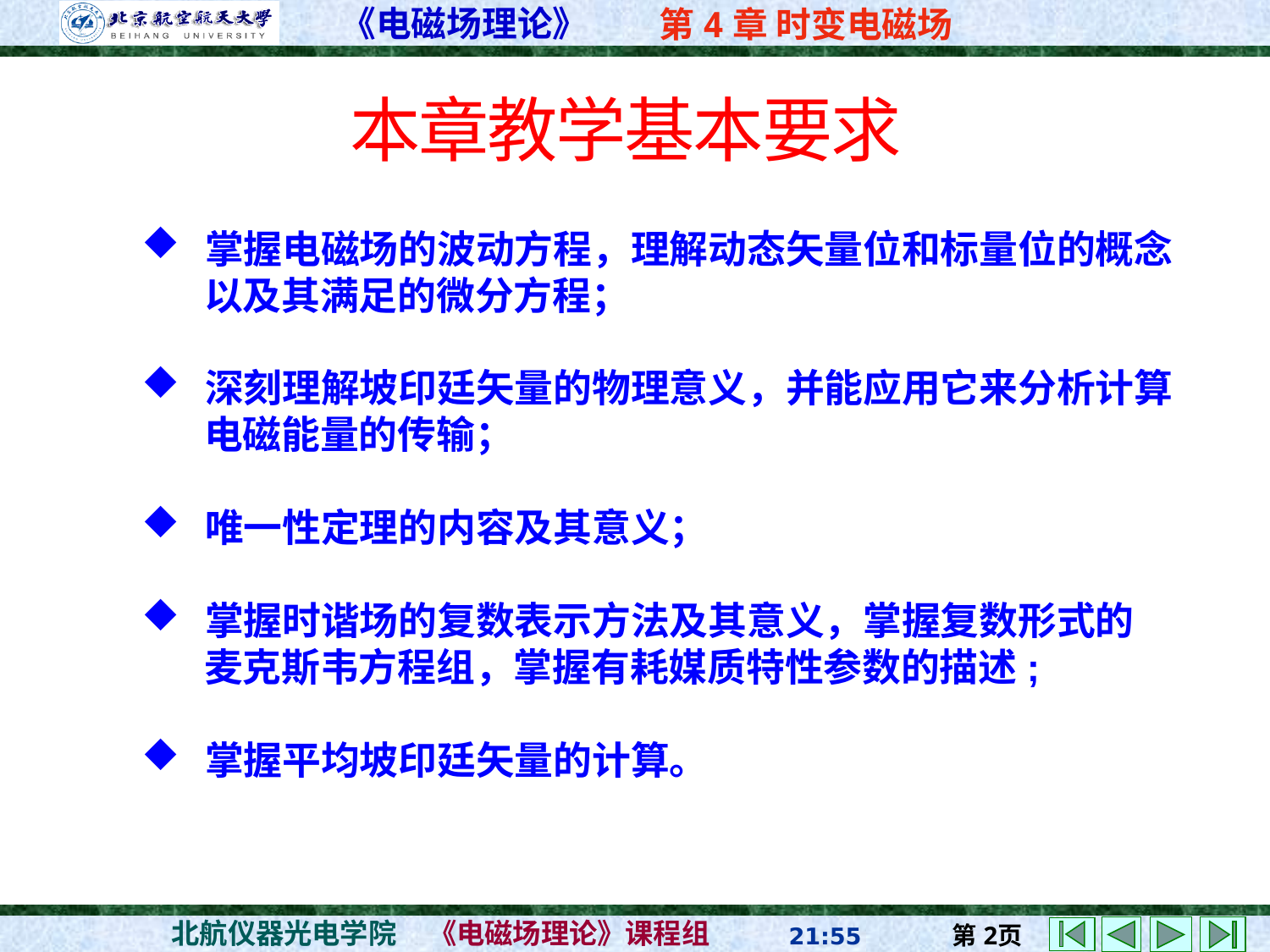

# 本章教学基本要求
掌握电磁场的波动方程，理解动态矢量位和标量位的概念
      以及其满足的微分方程；

深刻理解坡印廷矢量的物理意义，并能应用它来分析计算
      电磁能量的传输；

唯一性定理的内容及其意义；

掌握时谐场的复数表示方法及其意义，掌握复数形式的
      麦克斯韦方程组，掌握有耗媒质特性参数的描述;

掌握平均坡印廷矢量的计算。
2